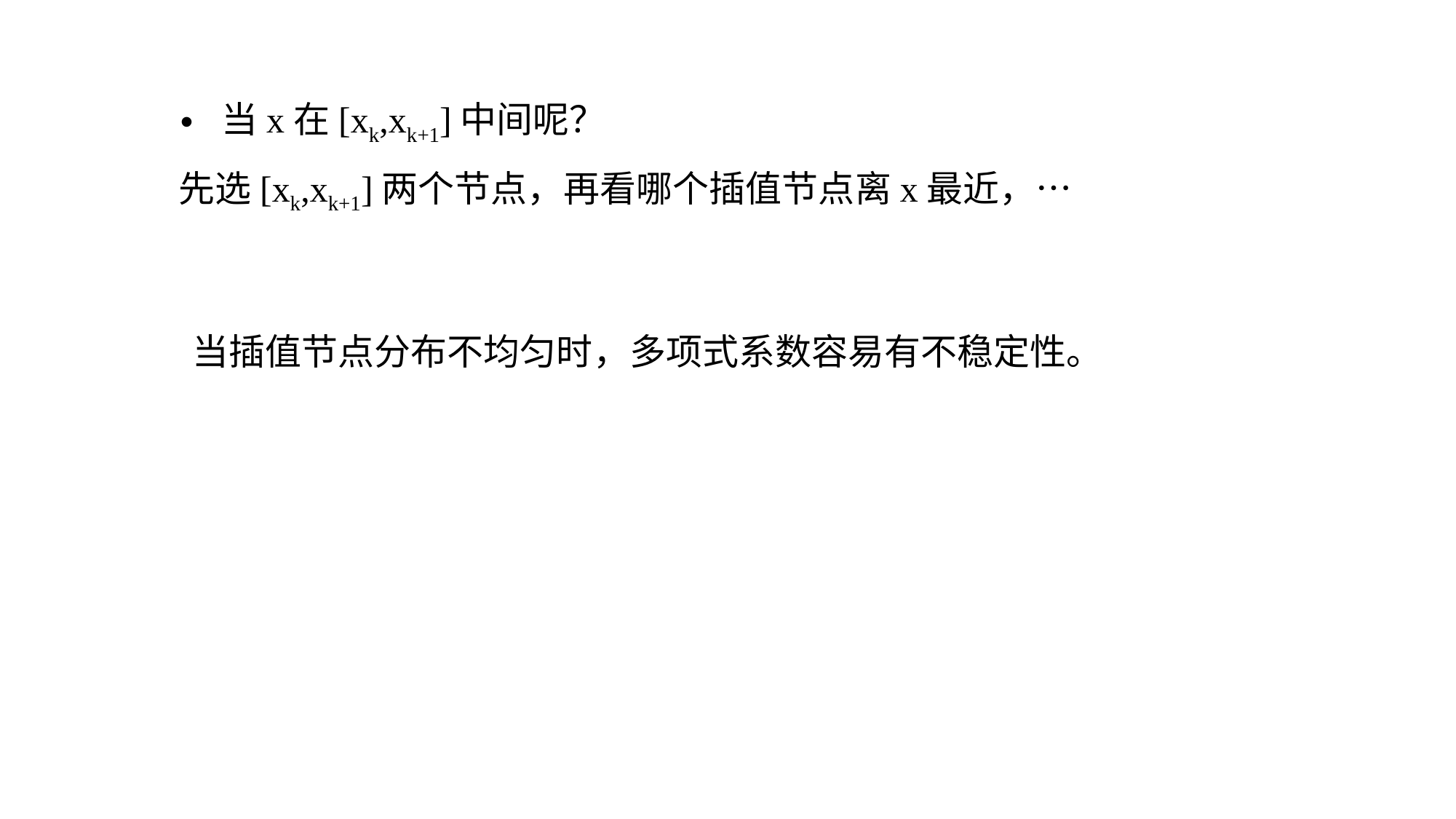

当x在[xk,xk+1]中间呢？
先选[xk,xk+1]两个节点，再看哪个插值节点离x最近，…
当插值节点分布不均匀时，多项式系数容易有不稳定性。